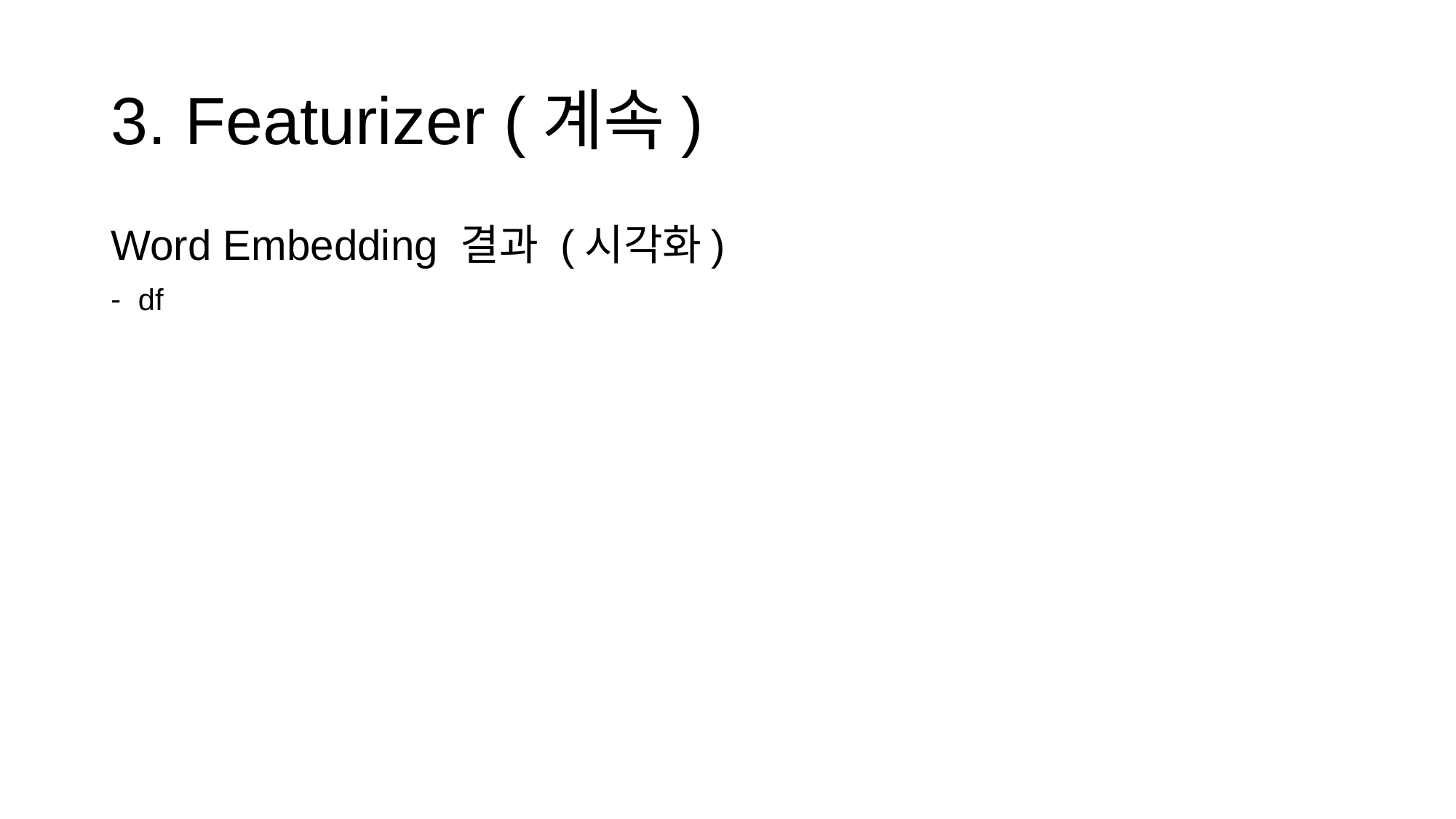

# 3. Featurizer (계속)
Word Embedding 결과 (시각화)
df